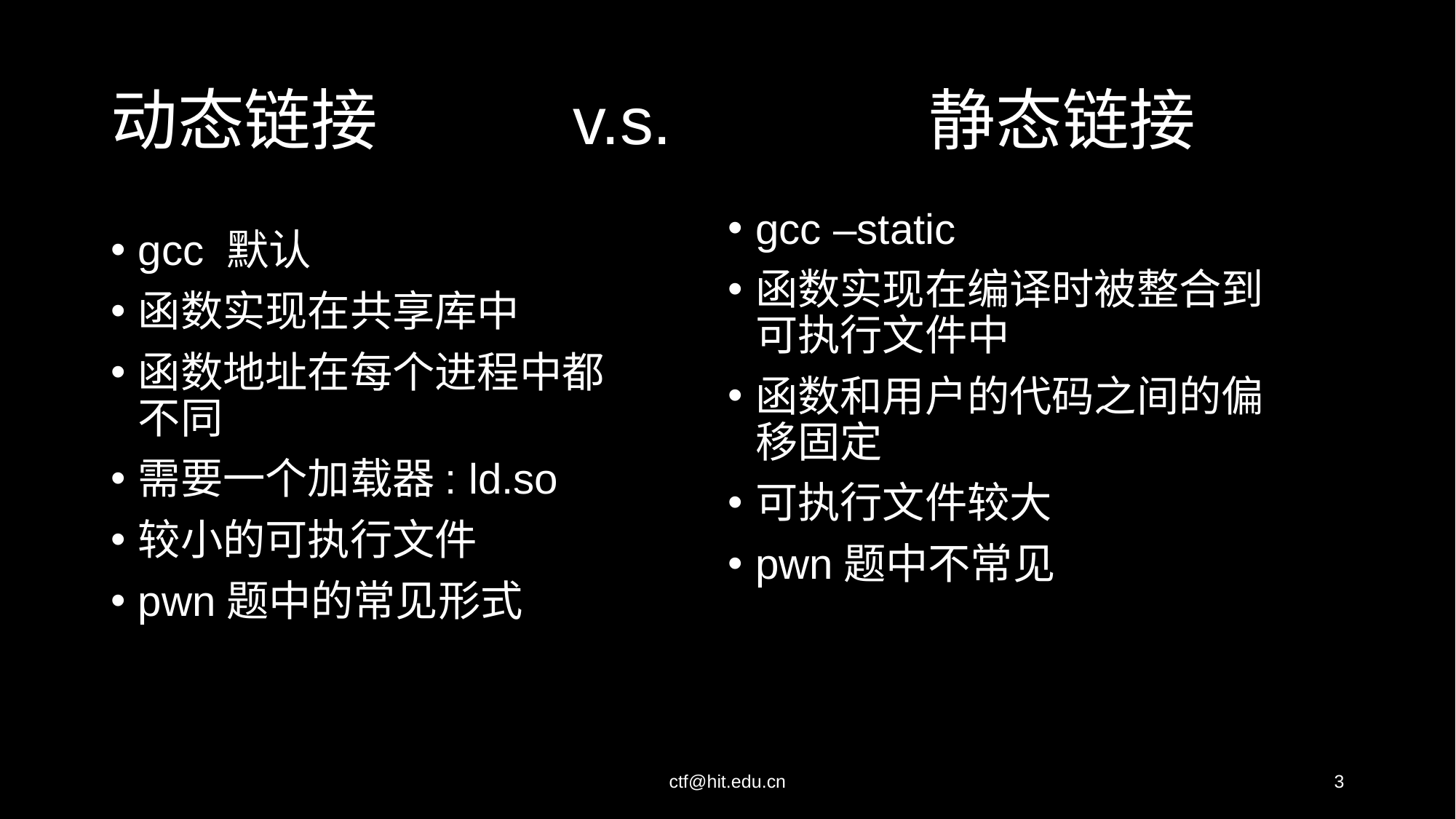

# 动态链接            v.s.             静态链接
gcc –static
函数实现在编译时被整合到可执行文件中
函数和用户的代码之间的偏移固定
可执行文件较大
pwn题中不常见
gcc 默认
函数实现在共享库中
函数地址在每个进程中都不同
需要一个加载器: ld.so
较小的可执行文件
pwn题中的常见形式
ctf@hit.edu.cn
3